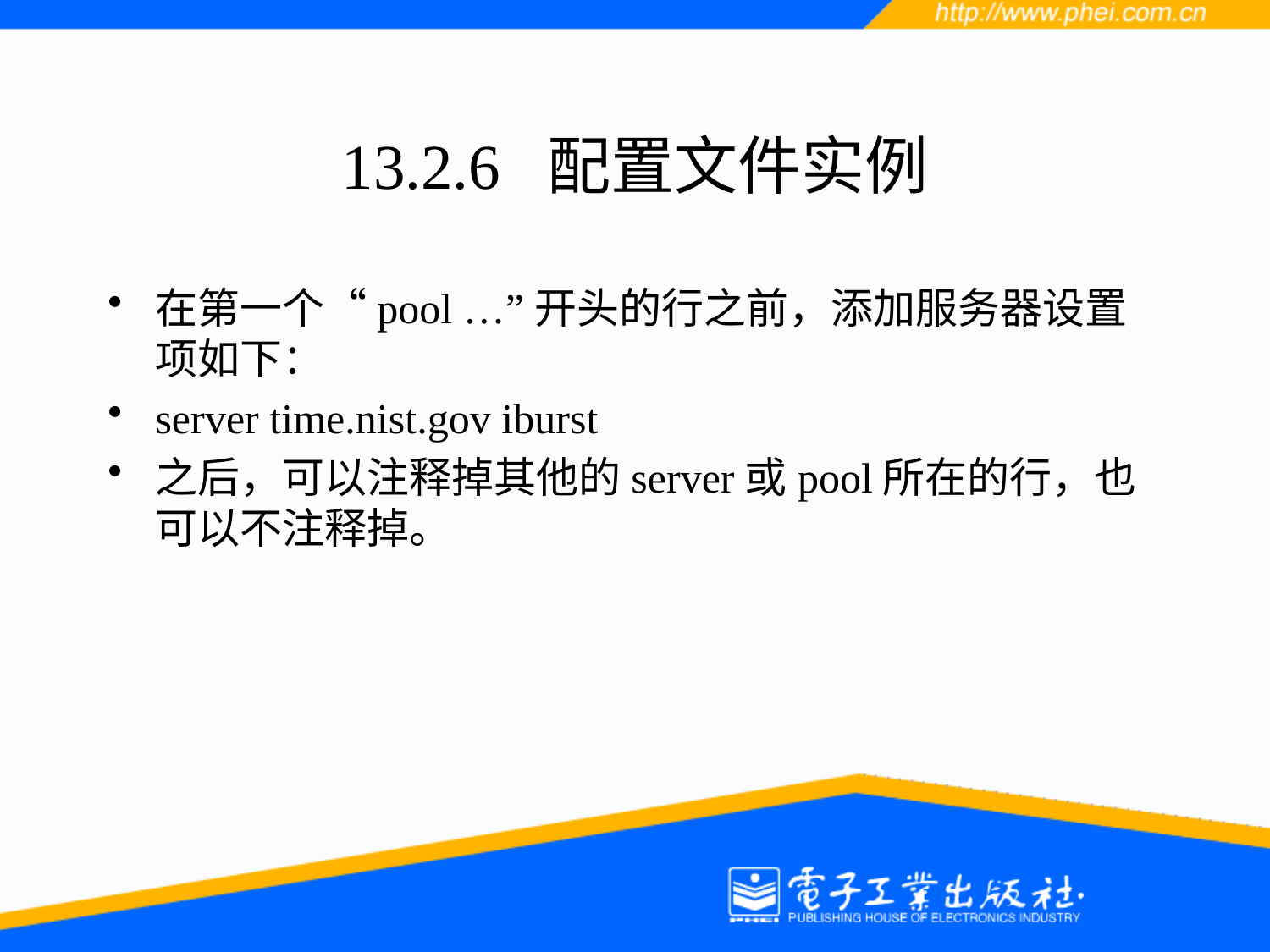

# 13.2.6  配置文件实例
在第一个“pool …”开头的行之前，添加服务器设置项如下：
server time.nist.gov iburst
之后，可以注释掉其他的server或pool所在的行，也可以不注释掉。